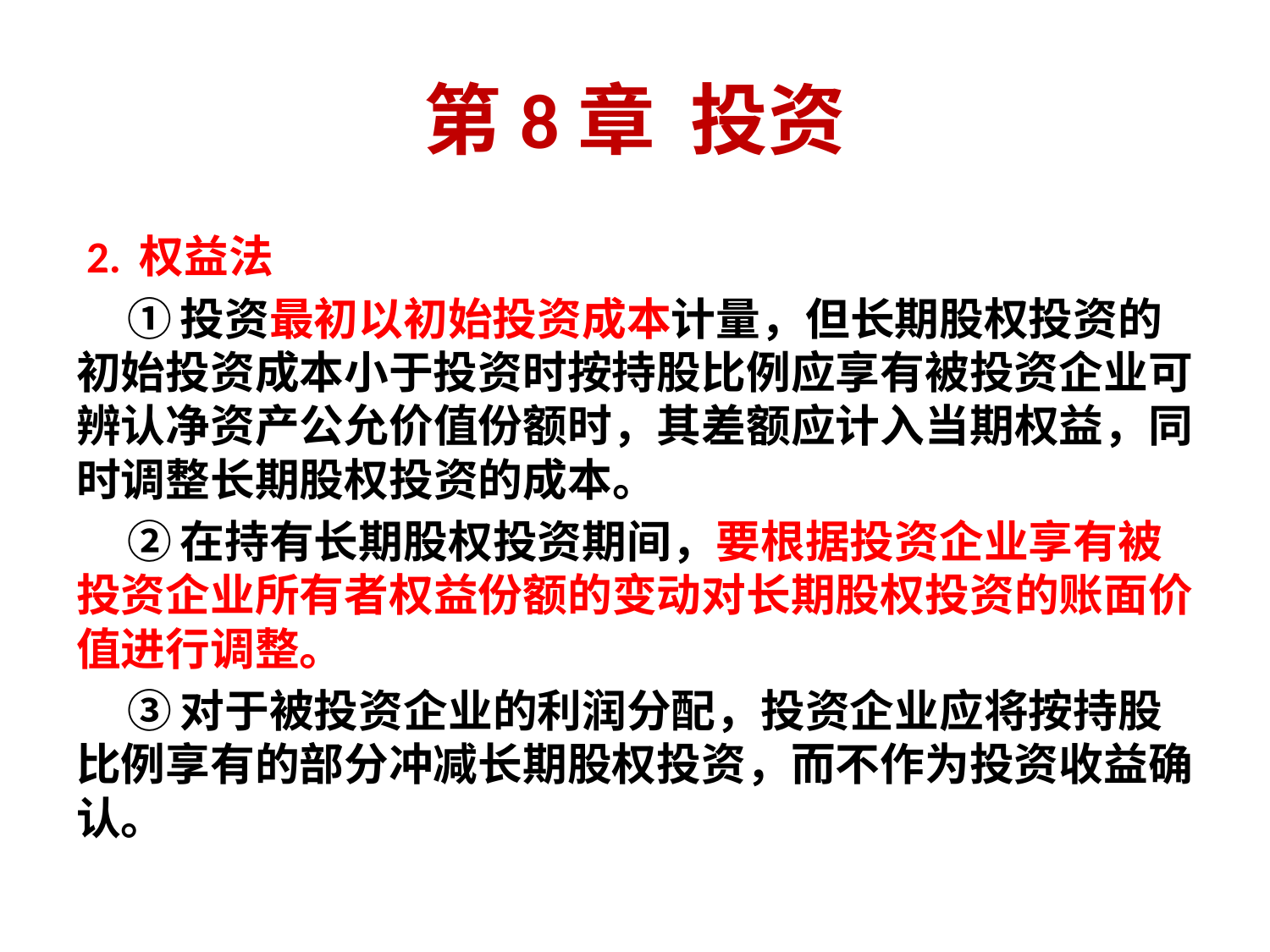

# 第8章  投资
 2. 权益法
     ①投资最初以初始投资成本计量，但长期股权投资的初始投资成本小于投资时按持股比例应享有被投资企业可辨认净资产公允价值份额时，其差额应计入当期权益，同时调整长期股权投资的成本。
     ②在持有长期股权投资期间，要根据投资企业享有被投资企业所有者权益份额的变动对长期股权投资的账面价值进行调整。
     ③对于被投资企业的利润分配，投资企业应将按持股比例享有的部分冲减长期股权投资，而不作为投资收益确认。